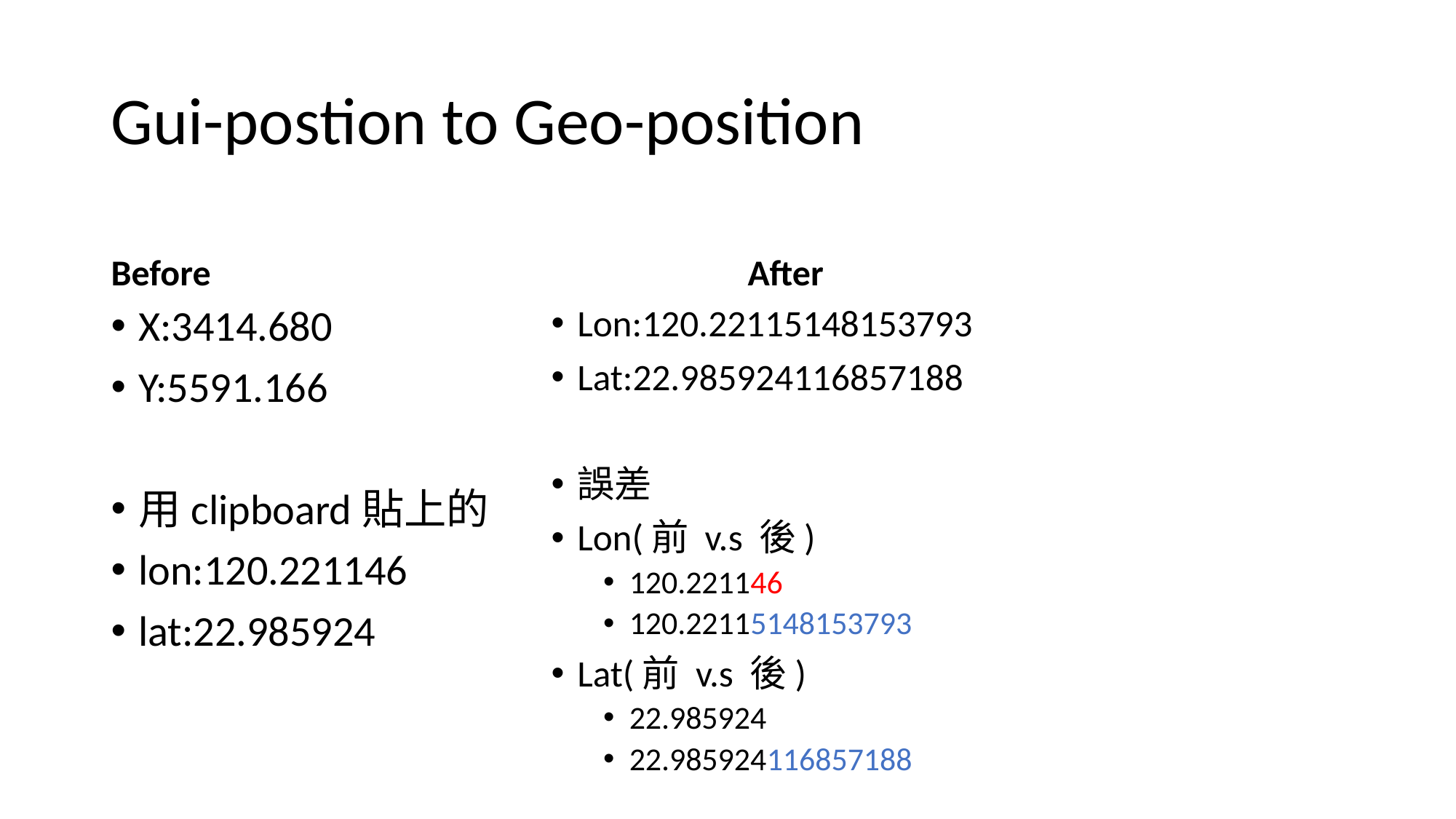

# Gui-postion to Geo-position
Before
After
X:3414.680
Y:5591.166

用clipboard貼上的
lon:120.221146
lat:22.985924

Lon:120.22115148153793
Lat:22.985924116857188

誤差
Lon(前 v.s 後)
120.221146
120.22115148153793
Lat(前 v.s 後)
22.985924
22.985924116857188